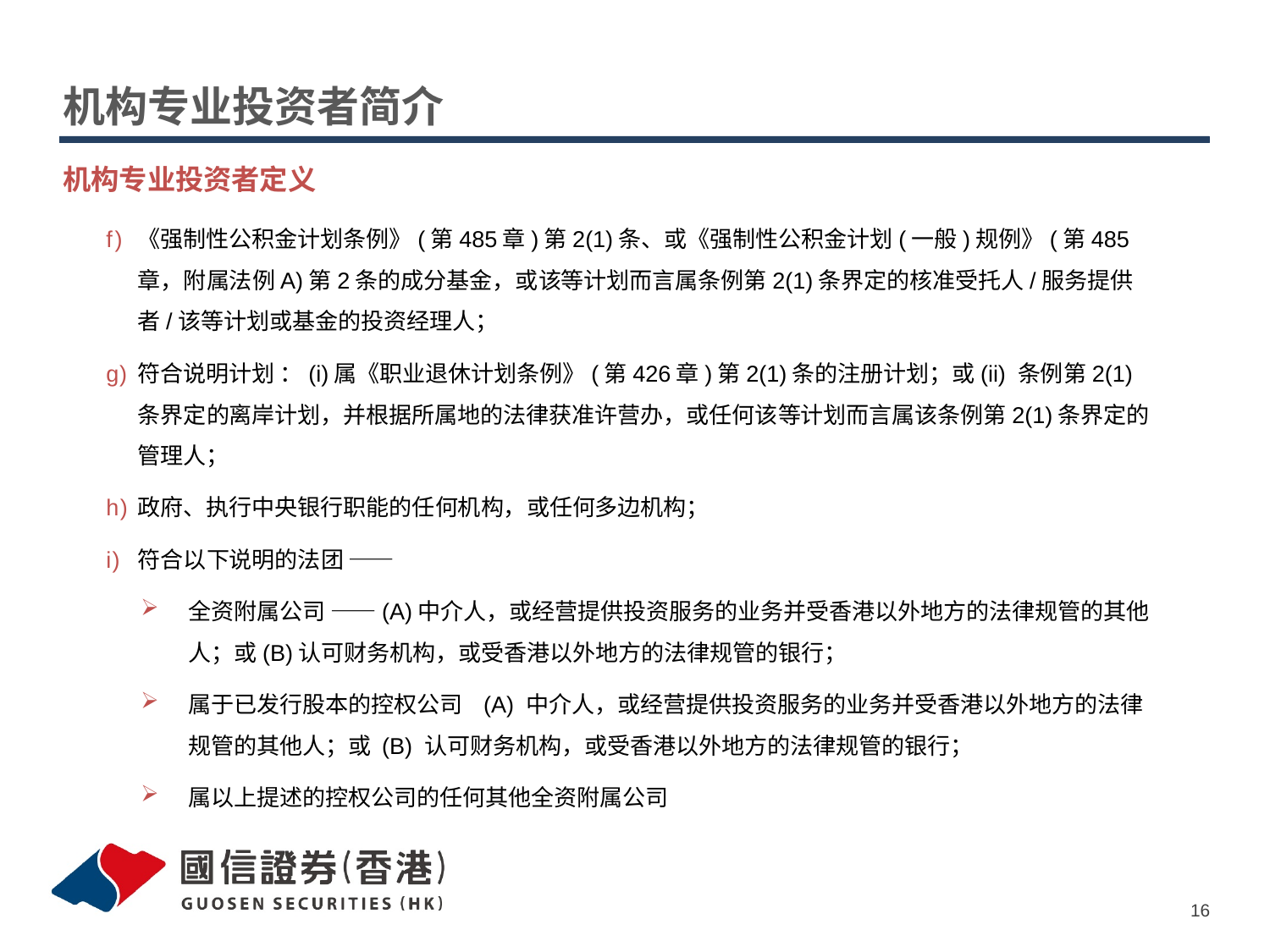

# 机构专业投资者简介
机构专业投资者定义
《强制性公积金计划条例》(第485章)第2(1)条、或《强制性公积金计划(一般)规例》(第485章，附属法例A)第2条的成分基金，或该等计划而言属条例第2(1)条界定的核准受托人/服务提供者/该等计划或基金的投资经理人；
符合说明计划 ：(i)属《职业退休计划条例》(第426章)第2(1)条的注册计划；或(ii) 条例第2(1)条界定的离岸计划，并根据所属地的法律获准许营办，或任何该等计划而言属该条例第2(1)条界定的管理人；
政府、执行中央银行职能的任何机构，或任何多边机构；
符合以下说明的法团 ——
全资附属公司 ——(A)中介人，或经营提供投资服务的业务并受香港以外地方的法律规管的其他人；或(B)认可财务机构，或受香港以外地方的法律规管的银行；
属于已发行股本的控权公司   (A) 中介人，或经营提供投资服务的业务并受香港以外地方的法律规管的其他人；或 (B) 认可财务机构，或受香港以外地方的法律规管的银行；
属以上提述的控权公司的任何其他全资附属公司